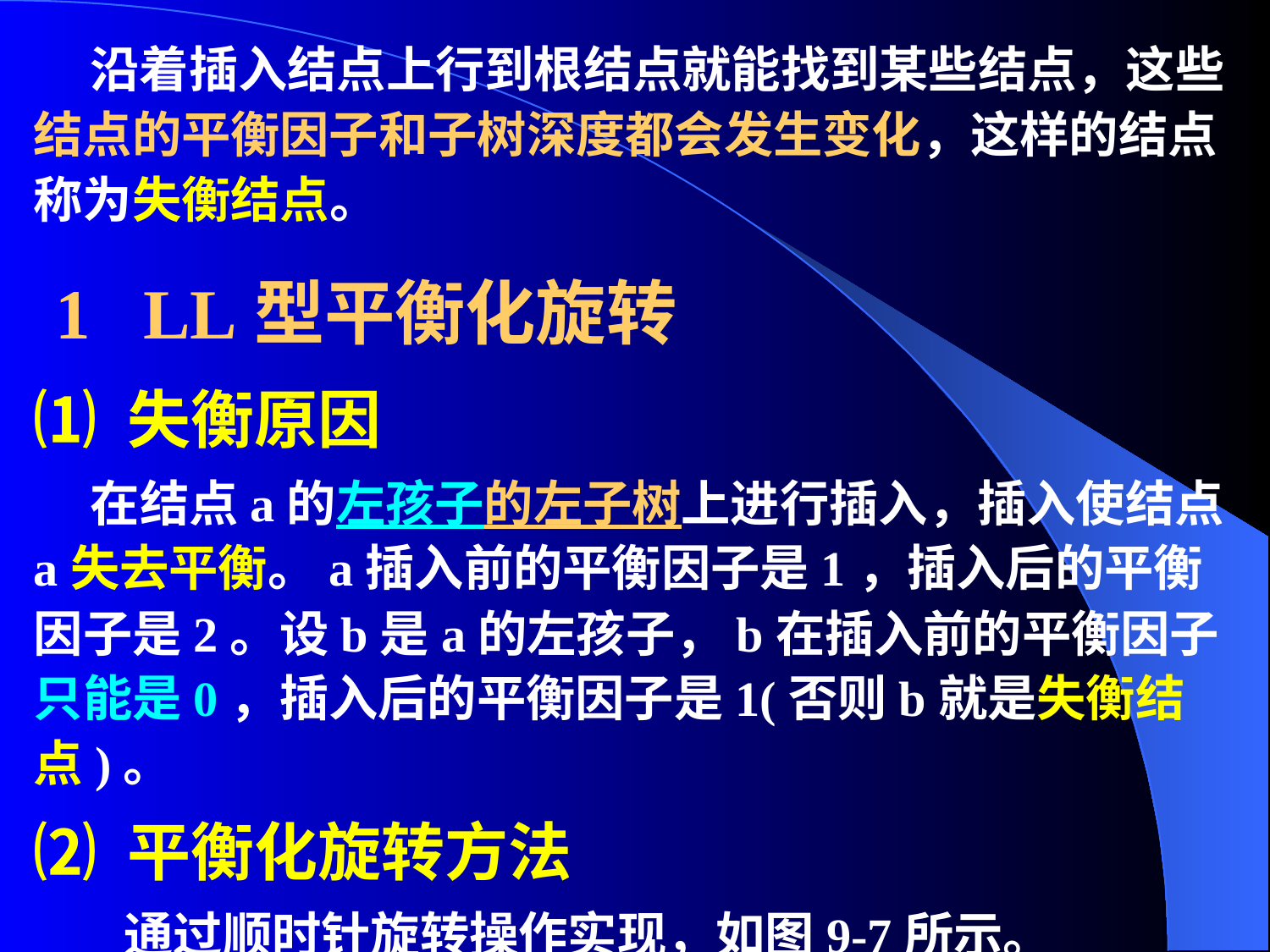

沿着插入结点上行到根结点就能找到某些结点，这些结点的平衡因子和子树深度都会发生变化，这样的结点称为失衡结点。
# 1   LL型平衡化旋转
⑴ 失衡原因
    在结点a的左孩子的左子树上进行插入，插入使结点a失去平衡。a插入前的平衡因子是1，插入后的平衡因子是2。设b是a的左孩子，b在插入前的平衡因子只能是0，插入后的平衡因子是1(否则b就是失衡结点)。
⑵ 平衡化旋转方法
       通过顺时针旋转操作实现，如图9-7所示。